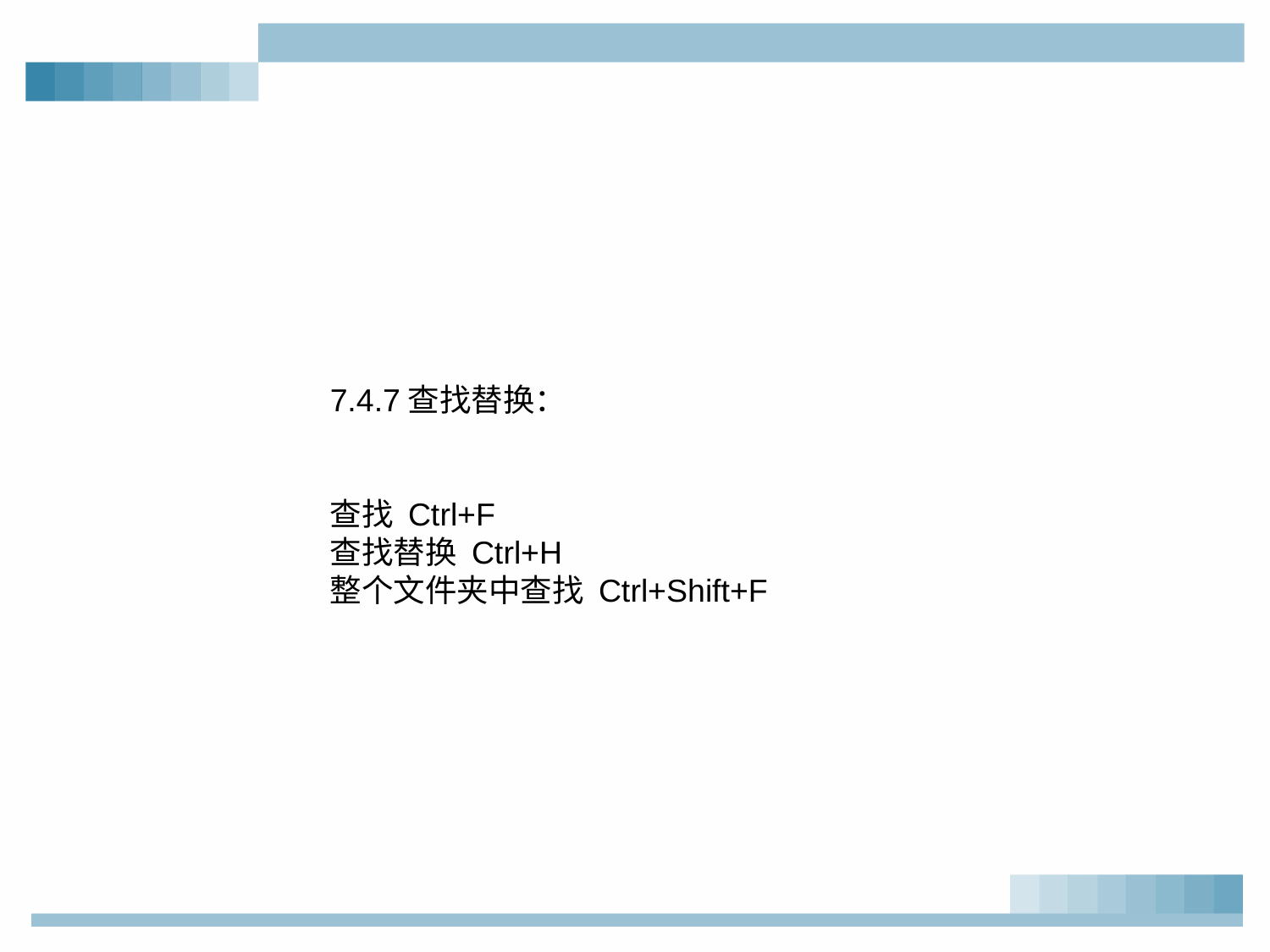

7.4.7查找替换：

查找 Ctrl+F
查找替换 Ctrl+H
整个文件夹中查找 Ctrl+Shift+F